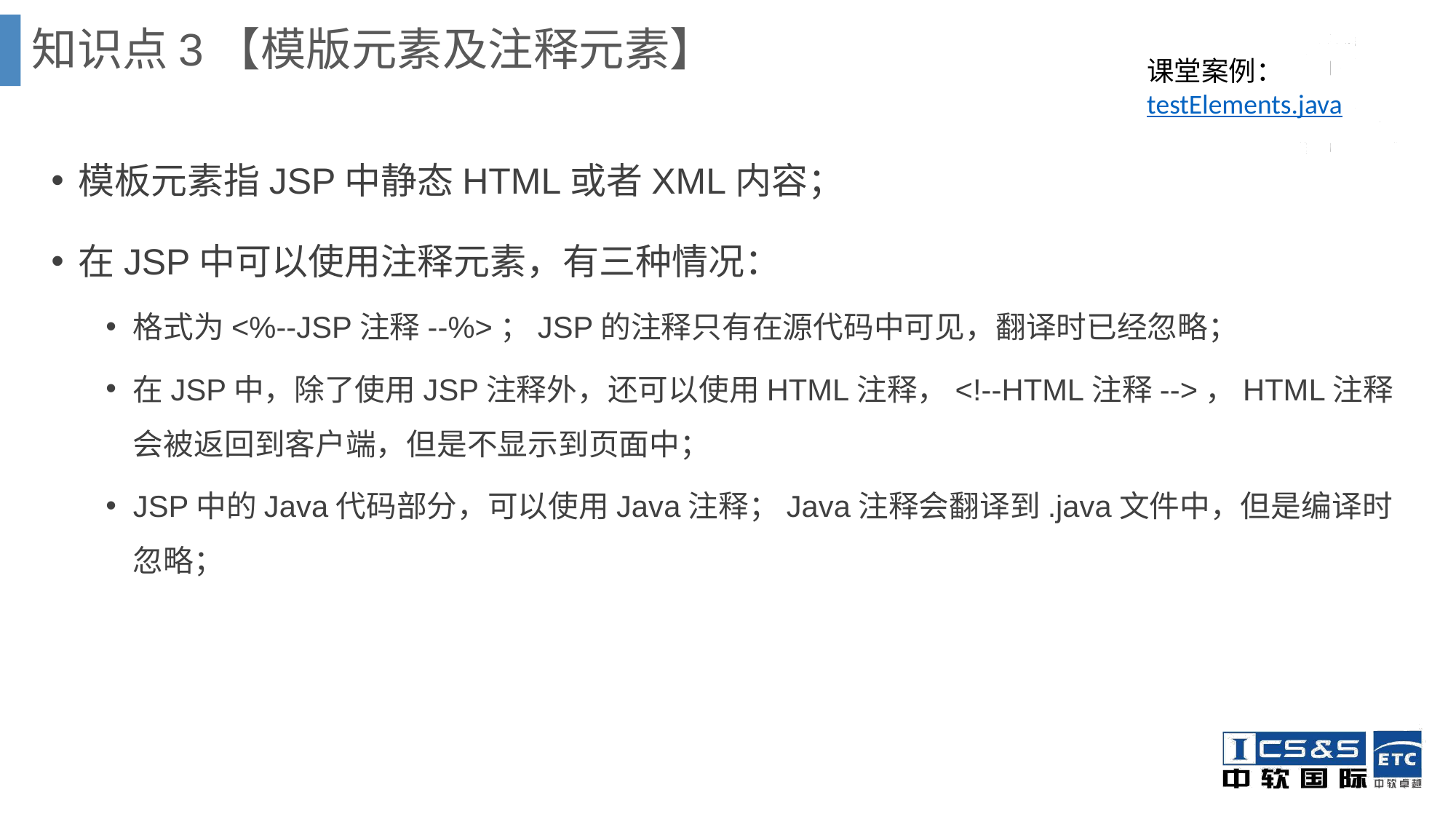

知识点3【模版元素及注释元素】
课堂案例：testElements.java
模板元素指JSP中静态HTML或者XML内容；
在JSP中可以使用注释元素，有三种情况：
格式为<%--JSP注释--%>；JSP的注释只有在源代码中可见，翻译时已经忽略；
在JSP中，除了使用JSP注释外，还可以使用HTML注释，<!--HTML注释-->，HTML注释会被返回到客户端，但是不显示到页面中；
JSP中的Java代码部分，可以使用Java注释；Java注释会翻译到.java文件中，但是编译时忽略；